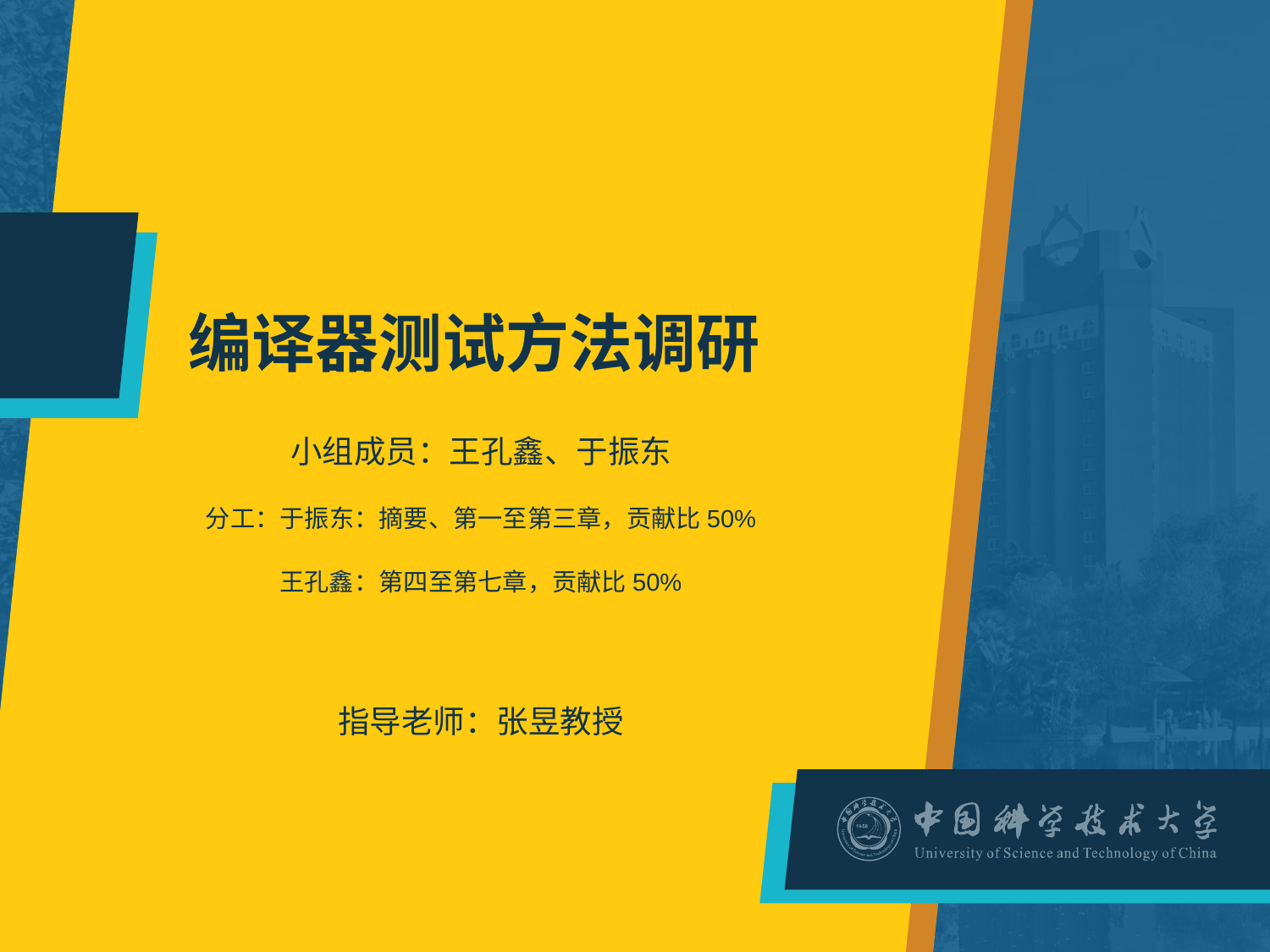

# 编译器测试方法调研
小组成员：王孔鑫、于振东
分工：于振东：摘要、第一至第三章，贡献比50%
王孔鑫：第四至第七章，贡献比50%

指导老师：张昱教授